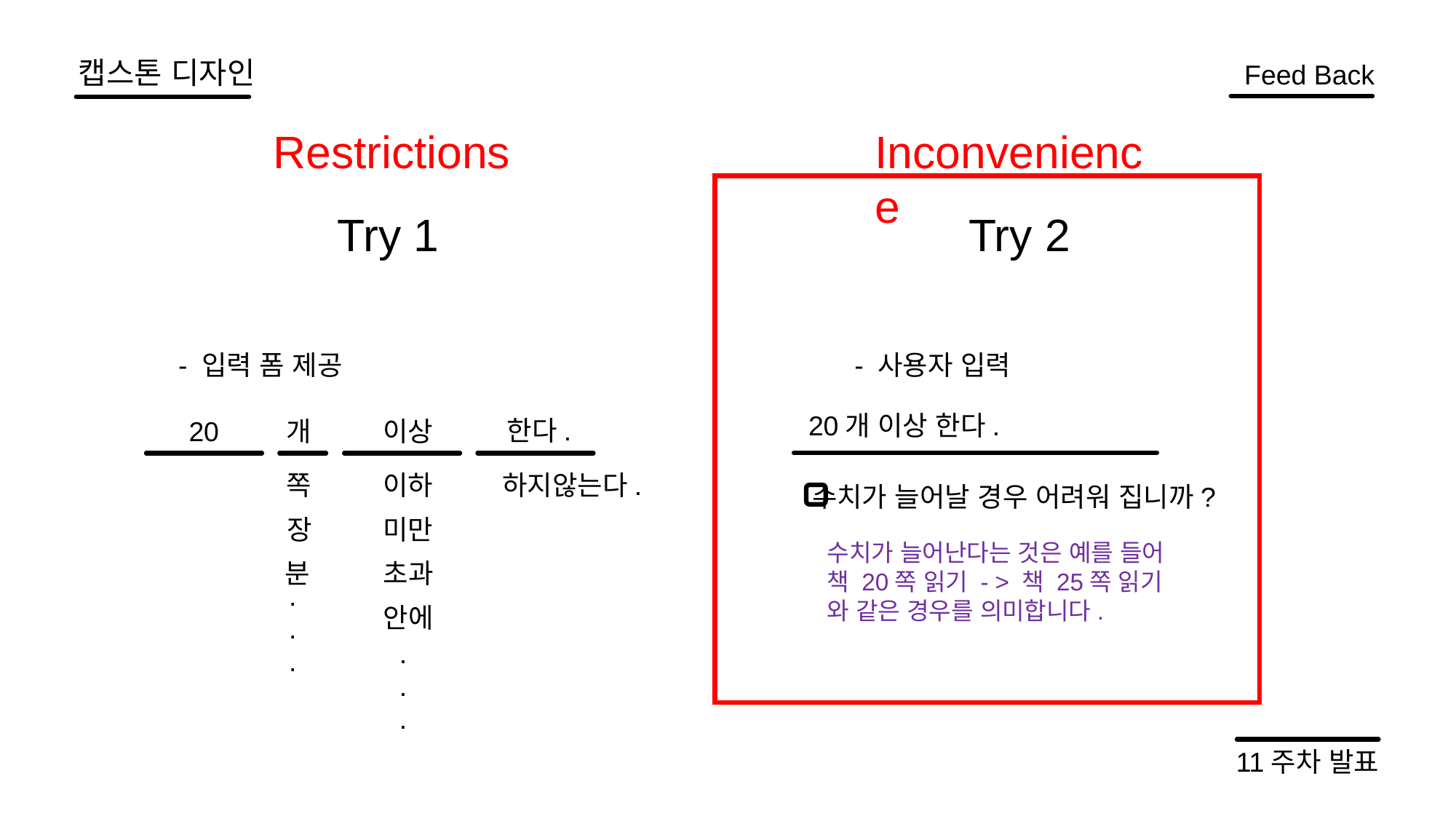

캡스톤 디자인
Feed Back
Restrictions
Inconvenience

Try 1
Try 2
- 입력 폼 제공
- 사용자 입력
20개 이상 한다.
한다.
20
개
이상
쪽
이하
하지않는다.
수치가 늘어날 경우 어려워 집니까?

장
미만
수치가 늘어난다는 것은 예를 들어
책 20쪽 읽기 - > 책 25쪽 읽기
와 같은 경우를 의미합니다.
분
초과
...

안에
...

11주차 발표